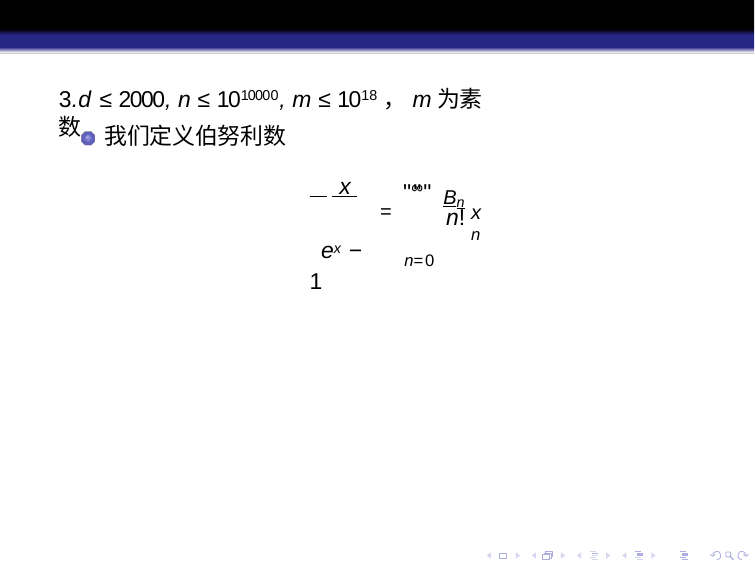

3.d ≤ 2000, n ≤ 1010000, m ≤ 1018，m为素数
我们定义伯努利数
∞   Bn
= """

n=0
   x 	 ex  − 1
x n
n!